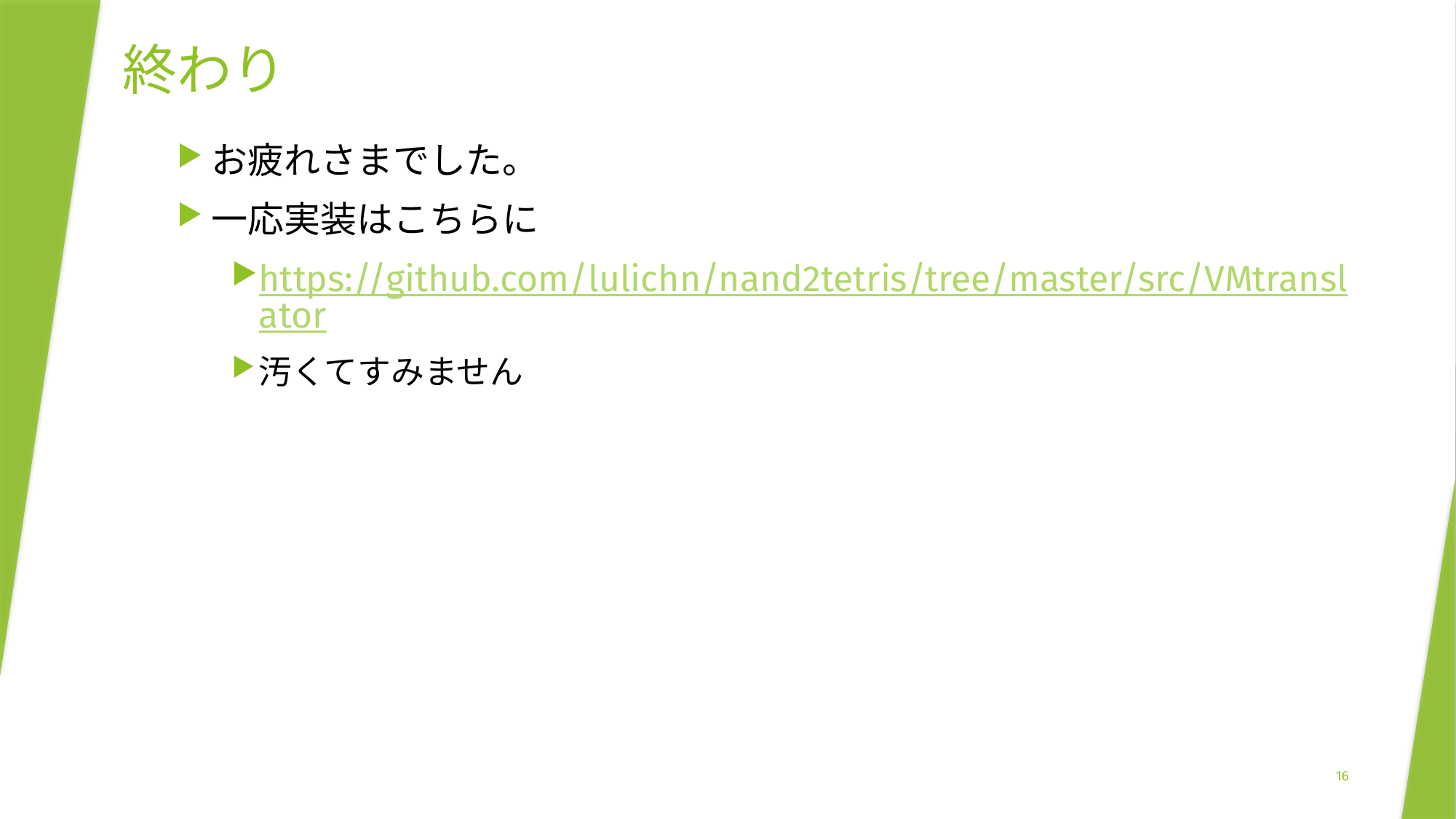

# 終わり
お疲れさまでした。
一応実装はこちらに
https://github.com/lulichn/nand2tetris/tree/master/src/VMtranslator
汚くてすみません

16